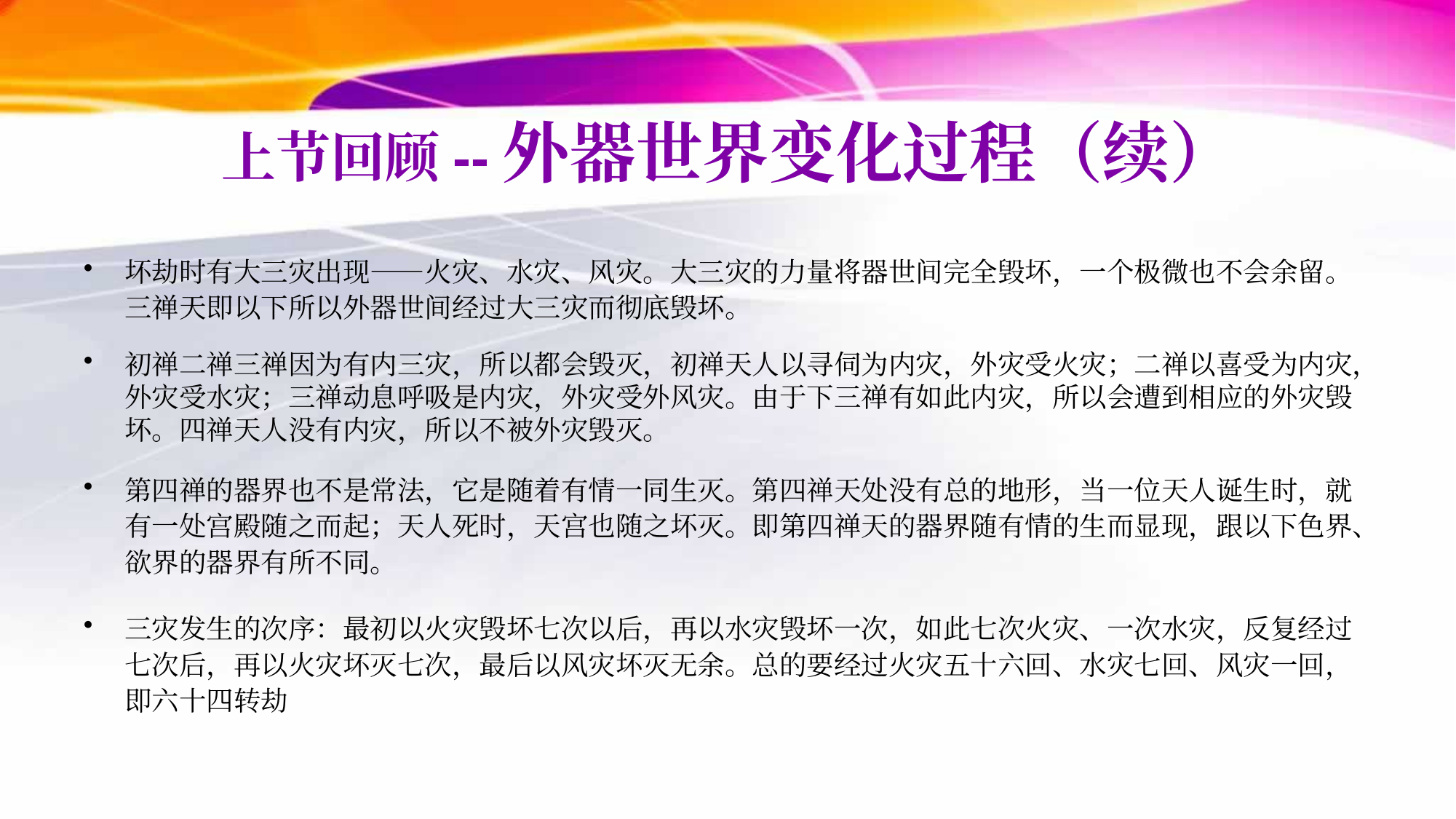

# 上节回顾--外器世界变化过程（续）
坏劫时有大三灾出现——火灾、水灾、风灾。大三灾的力量将器世间完全毁坏，一个极微也不会余留。三禅天即以下所以外器世间经过大三灾而彻底毁坏。

初禅二禅三禅因为有内三灾，所以都会毁灭，初禅天人以寻伺为内灾，外灾受火灾；二禅以喜受为内灾，外灾受水灾；三禅动息呼吸是内灾，外灾受外风灾。由于下三禅有如此内灾，所以会遭到相应的外灾毁坏。四禅天人没有内灾，所以不被外灾毁灭。

第四禅的器界也不是常法，它是随着有情一同生灭。第四禅天处没有总的地形，当一位天人诞生时，就有一处宫殿随之而起；天人死时，天宫也随之坏灭。即第四禅天的器界随有情的生而显现，跟以下色界、欲界的器界有所不同。

三灾发生的次序：最初以火灾毁坏七次以后，再以水灾毁坏一次，如此七次火灾、一次水灾，反复经过七次后，再以火灾坏灭七次，最后以风灾坏灭无余。总的要经过火灾五十六回、水灾七回、风灾一回，即六十四转劫